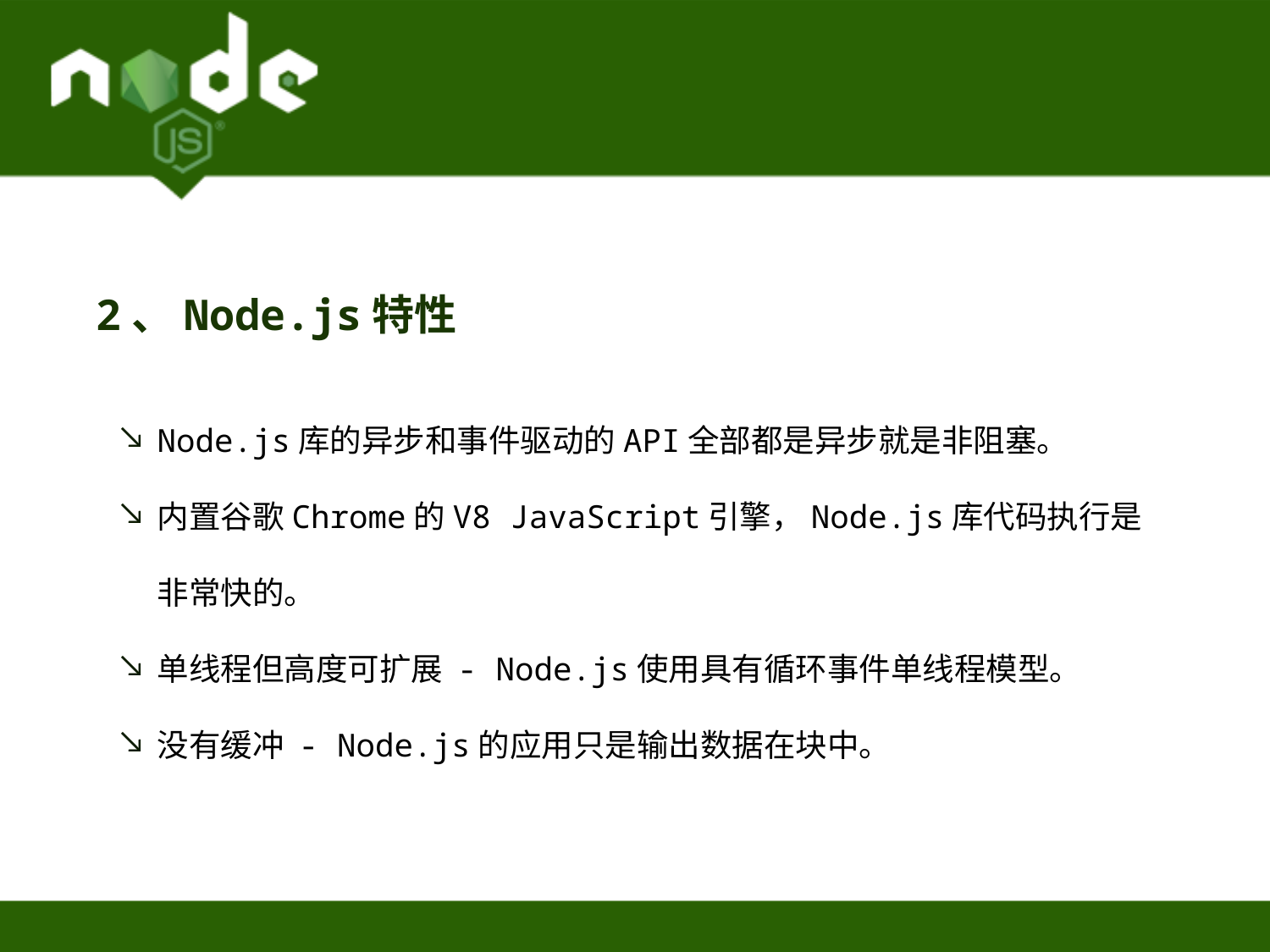

2、Node.js特性
Node.js库的异步和事件驱动的API全部都是异步就是非阻塞。
内置谷歌Chrome的V8 JavaScript引擎，Node.js库代码执行是非常快的。
单线程但高度可扩展 - Node.js使用具有循环事件单线程模型。
没有缓冲 - Node.js的应用只是输出数据在块中。